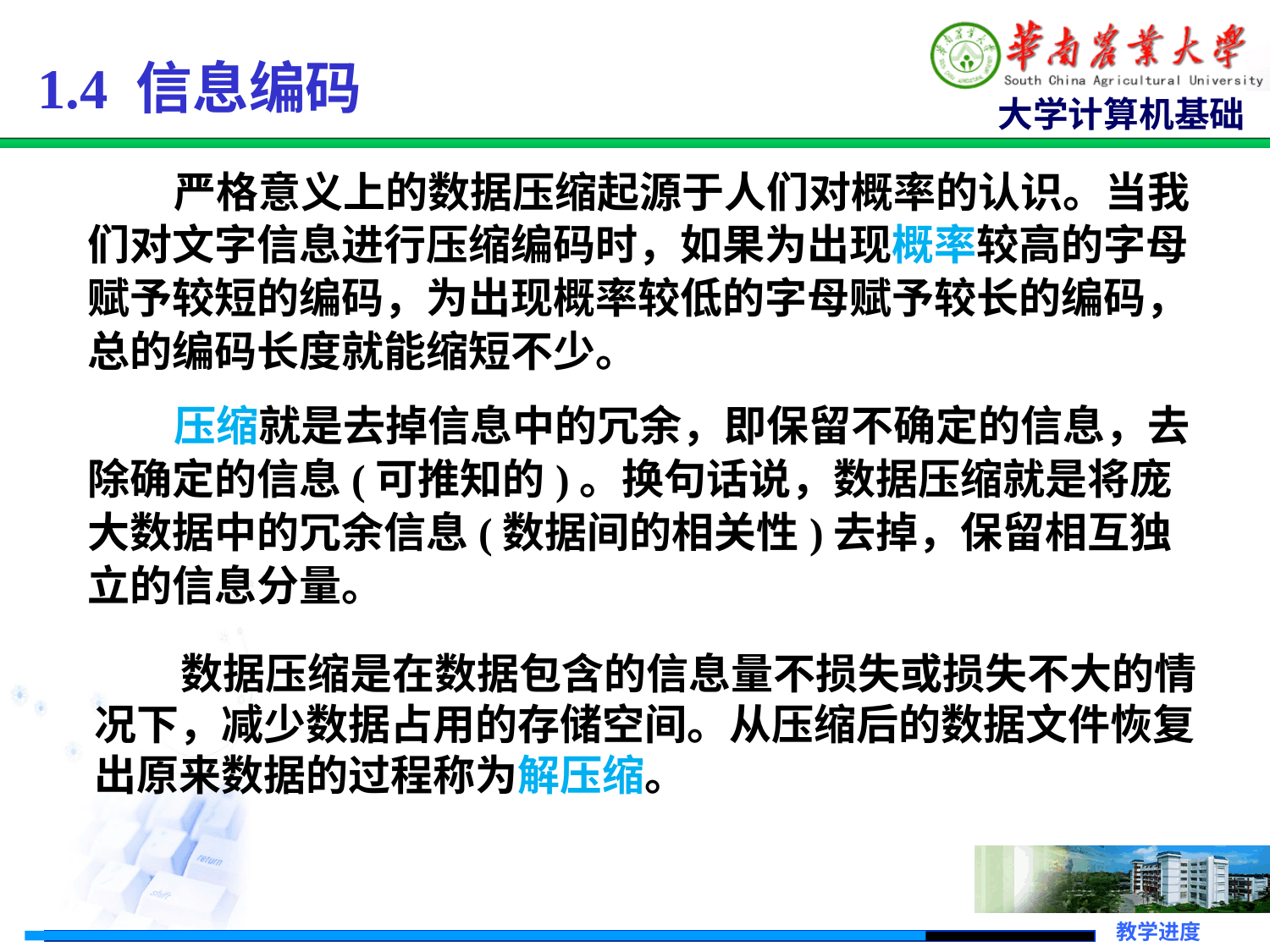

1.4 信息编码
        严格意义上的数据压缩起源于人们对概率的认识。当我们对文字信息进行压缩编码时，如果为出现概率较高的字母赋予较短的编码，为出现概率较低的字母赋予较长的编码，总的编码长度就能缩短不少。
        压缩就是去掉信息中的冗余，即保留不确定的信息，去除确定的信息(可推知的)。换句话说，数据压缩就是将庞大数据中的冗余信息(数据间的相关性)去掉，保留相互独立的信息分量。
        数据压缩是在数据包含的信息量不损失或损失不大的情况下，减少数据占用的存储空间。从压缩后的数据文件恢复出原来数据的过程称为解压缩。